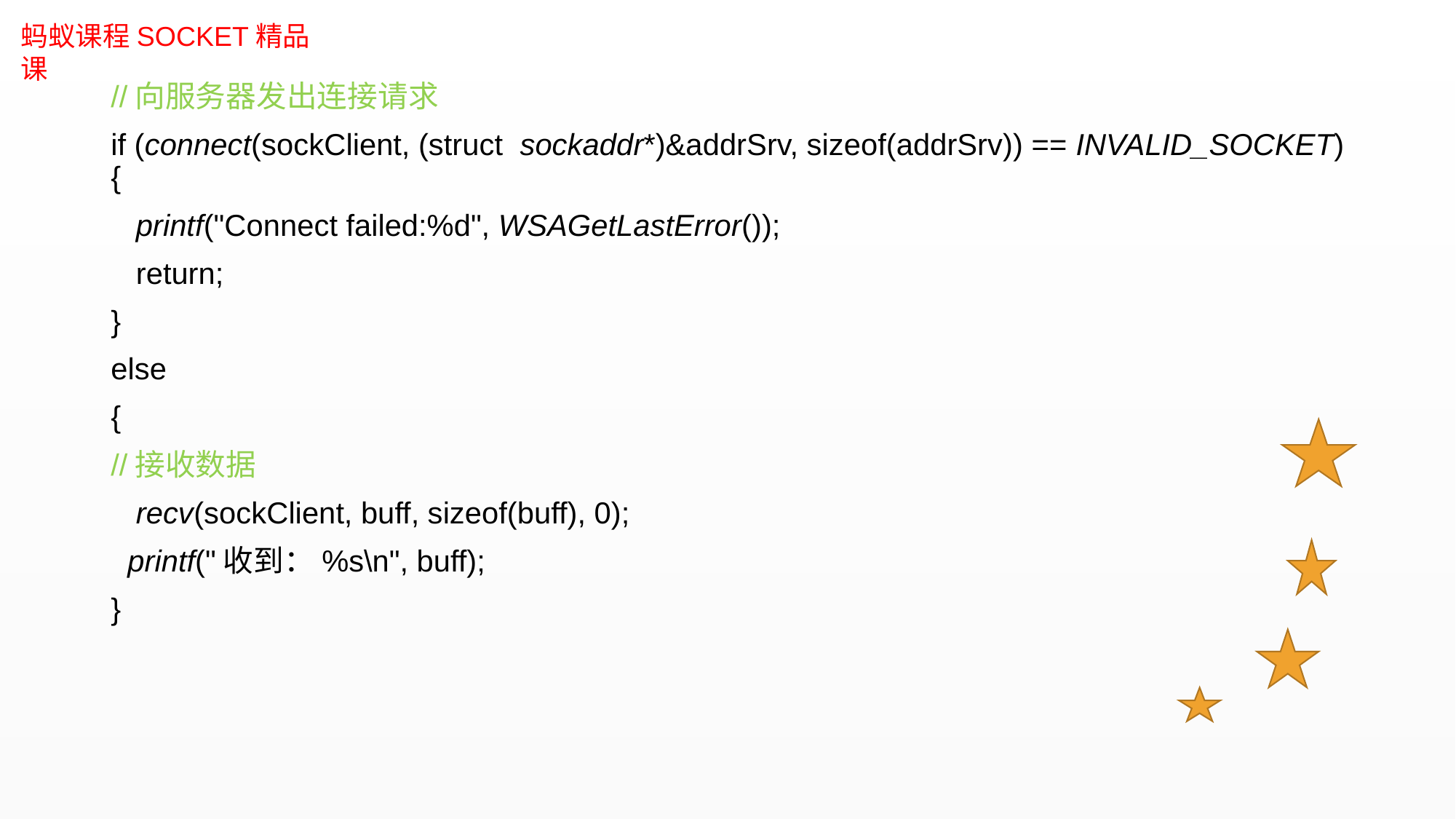

//向服务器发出连接请求
if (connect(sockClient, (struct  sockaddr*)&addrSrv, sizeof(addrSrv)) == INVALID_SOCKET) {
   printf("Connect failed:%d", WSAGetLastError());
   return;
}
else
{
//接收数据
   recv(sockClient, buff, sizeof(buff), 0);
  printf("收到：%s\n", buff);
}